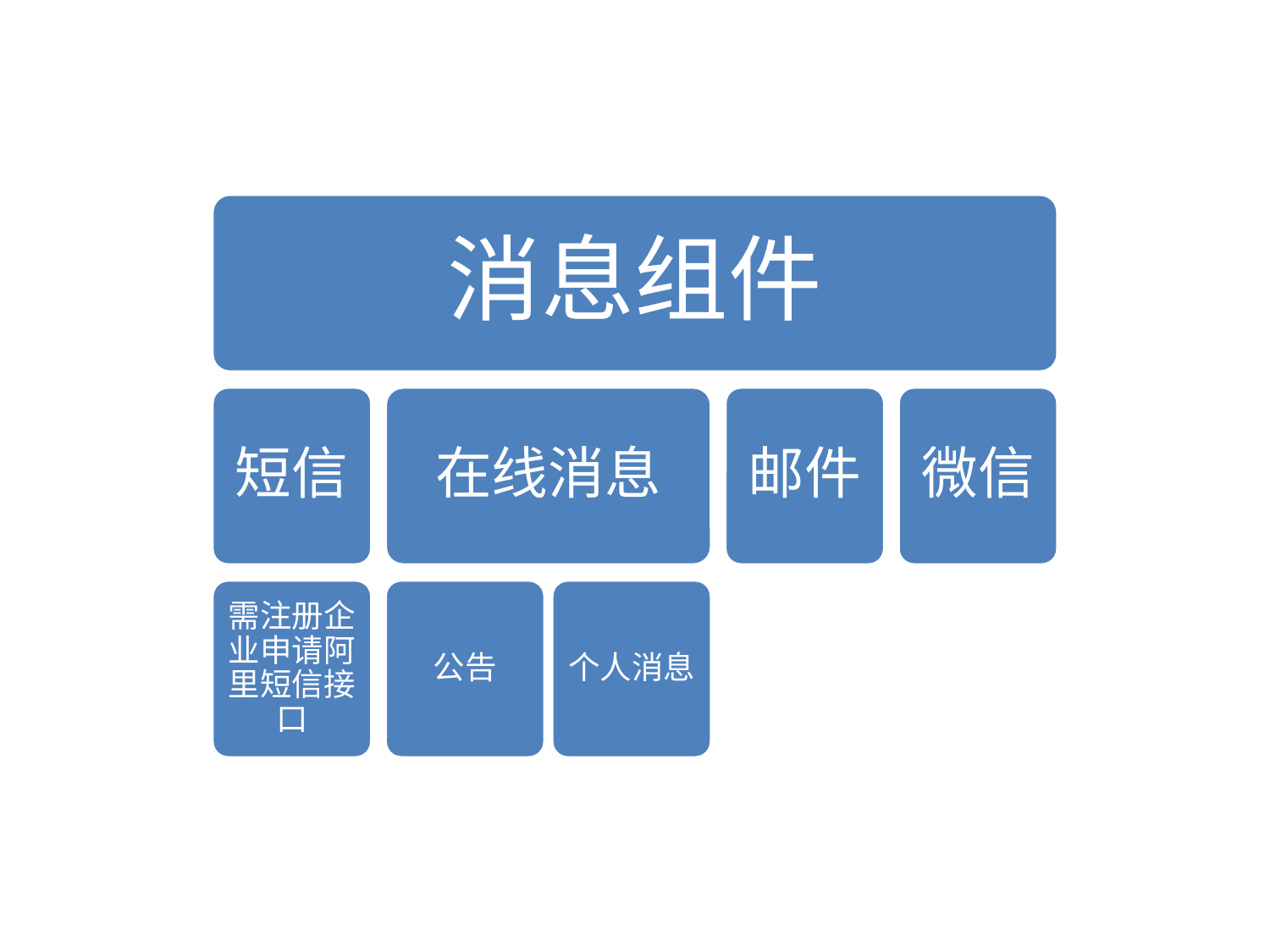

消息组件
短信
需注册企业申请阿里短信接口
在线消息
公告
个人消息
邮件
微信